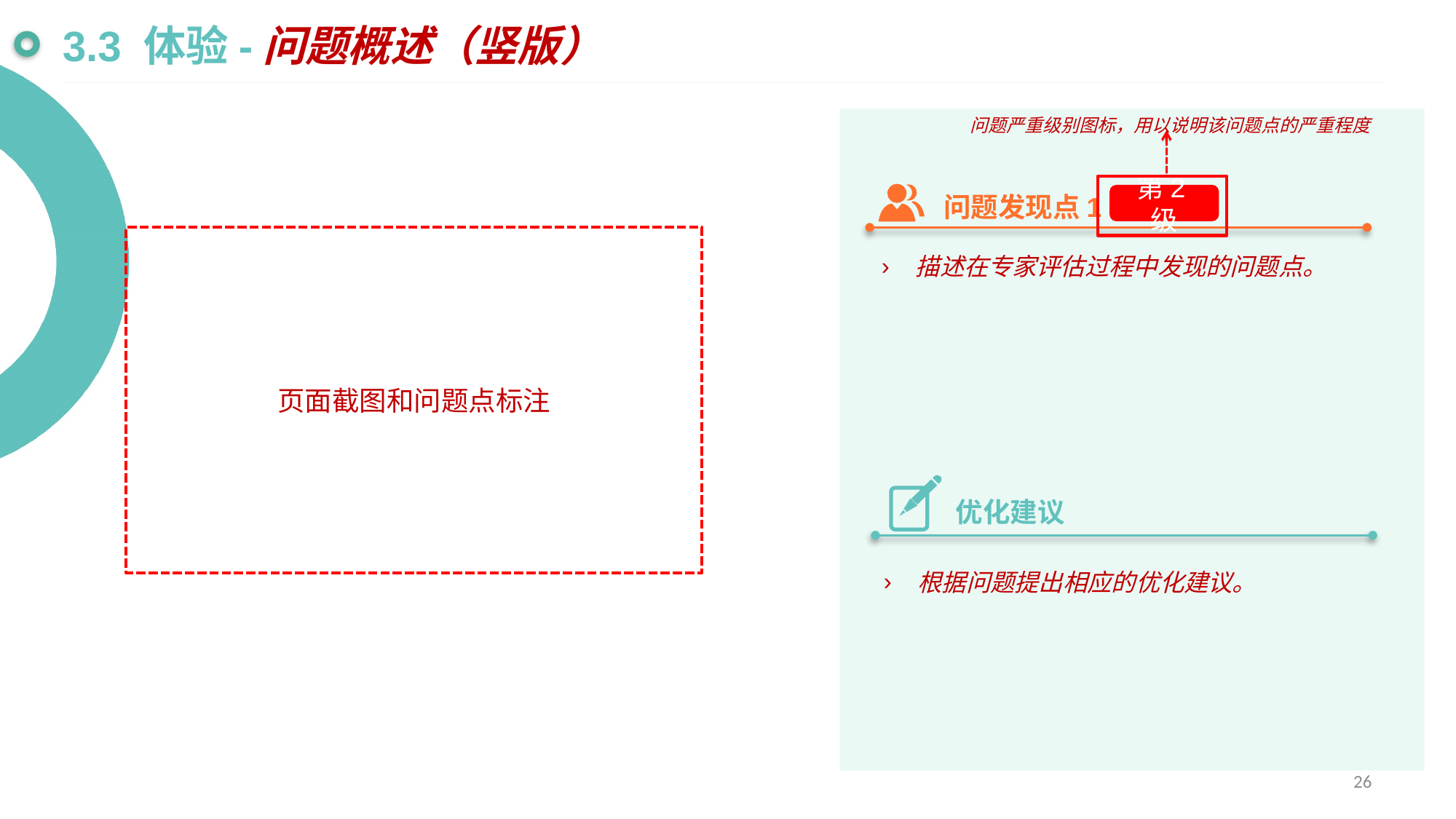

3.3 体验-问题概述（竖版）
问题严重级别图标，用以说明该问题点的严重程度

问题发现点1
第2级
页面截图和问题点标注
描述在专家评估过程中发现的问题点。

优化建议

根据问题提出相应的优化建议。
26